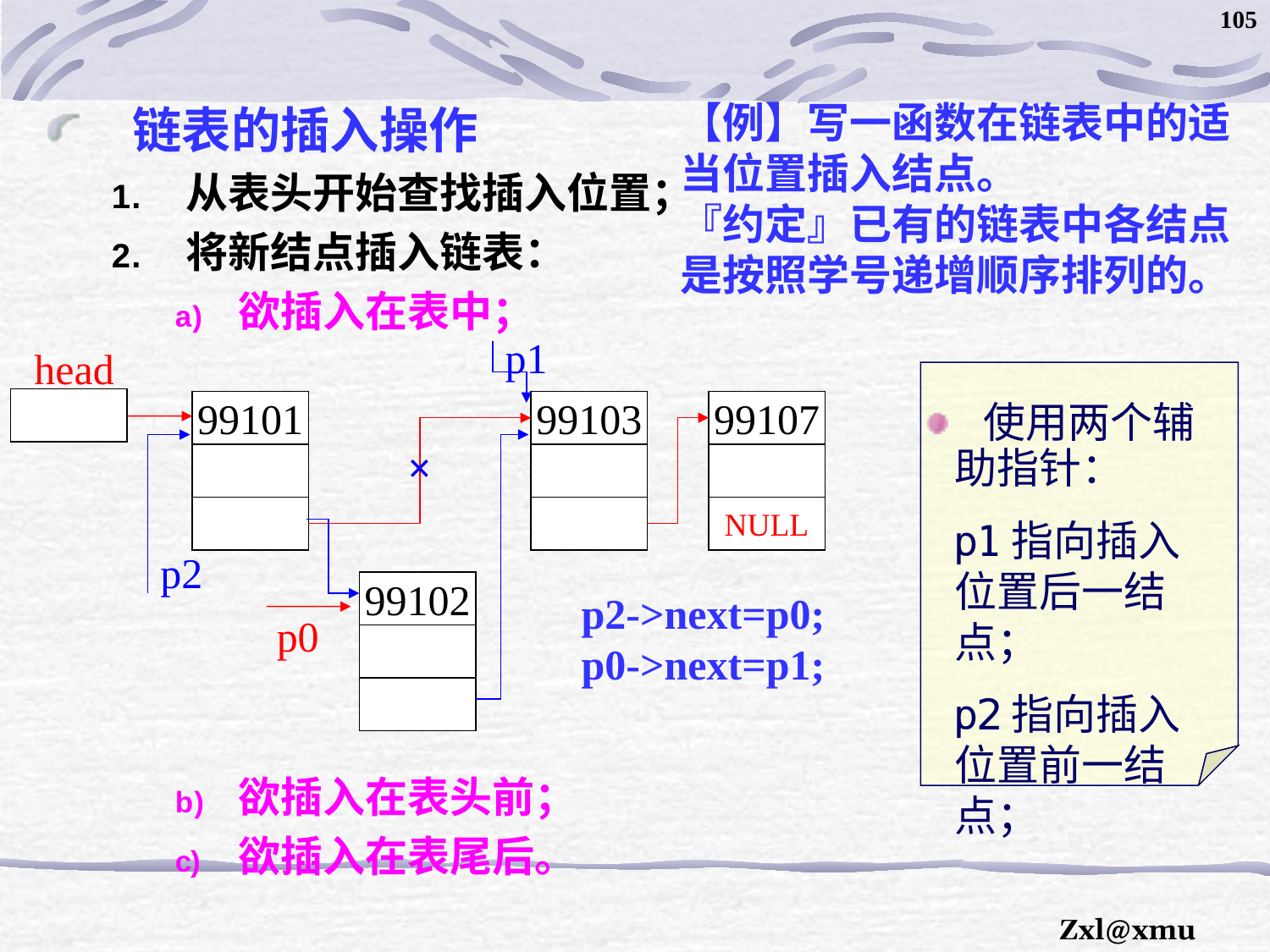

105
【例】写一函数在链表中的适当位置插入结点。
『约定』已有的链表中各结点是按照学号递增顺序排列的。
链表的插入操作
从表头开始查找插入位置；
将新结点插入链表：
欲插入在表中；

欲插入在表头前；
欲插入在表尾后。
p1
head

  使用两个辅助指针：
p1指向插入位置后一结点；
p2指向插入位置前一结点；
99101
99103
99107

p2
×

NULL

99102
p2->next=p0;
p0->next=p1;
p0